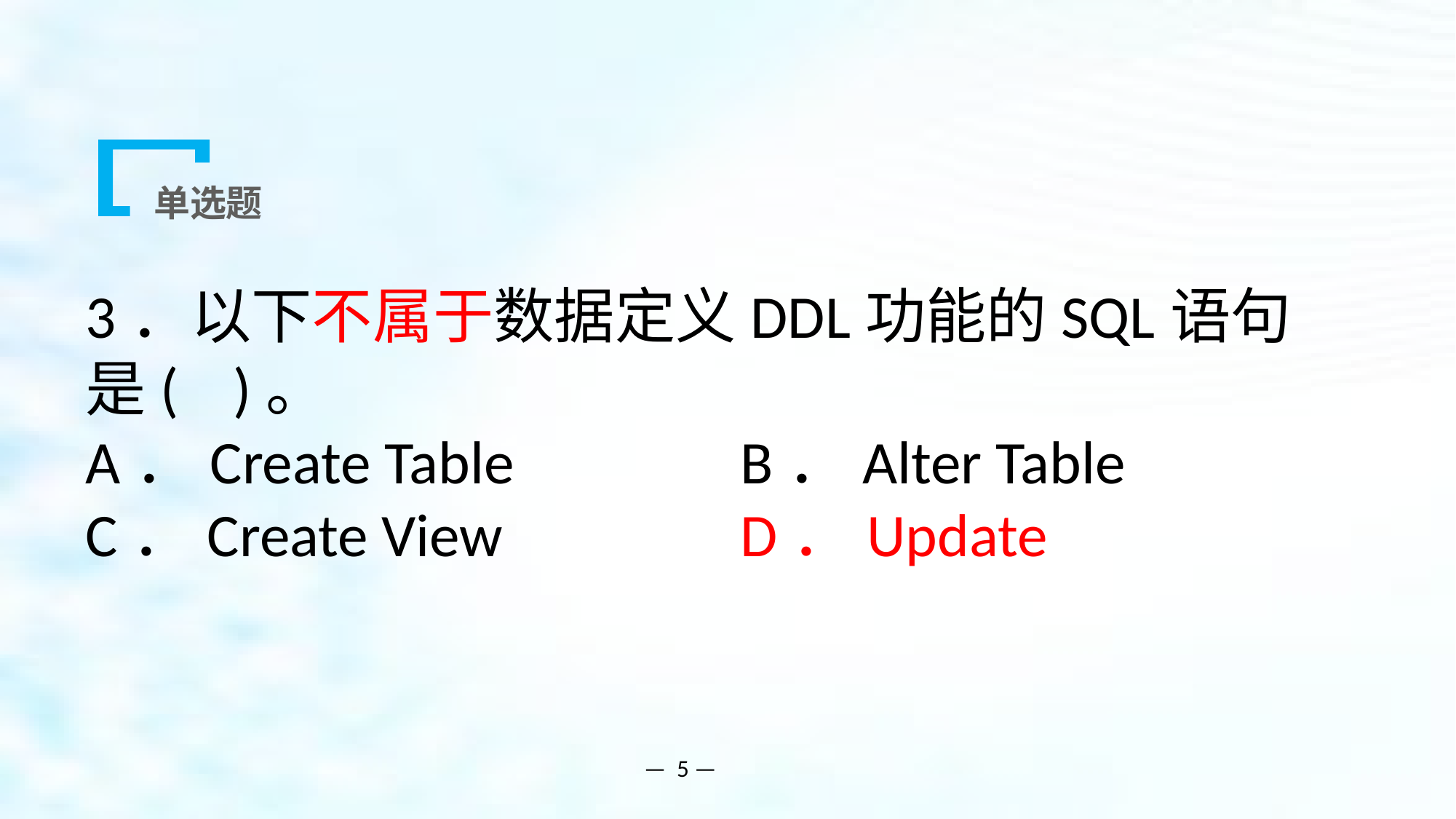

单选题
3．以下不属于数据定义DDL功能的SQL语句是(    )。
A．Create Table			B．Alter Table
C．Create View			D．Update